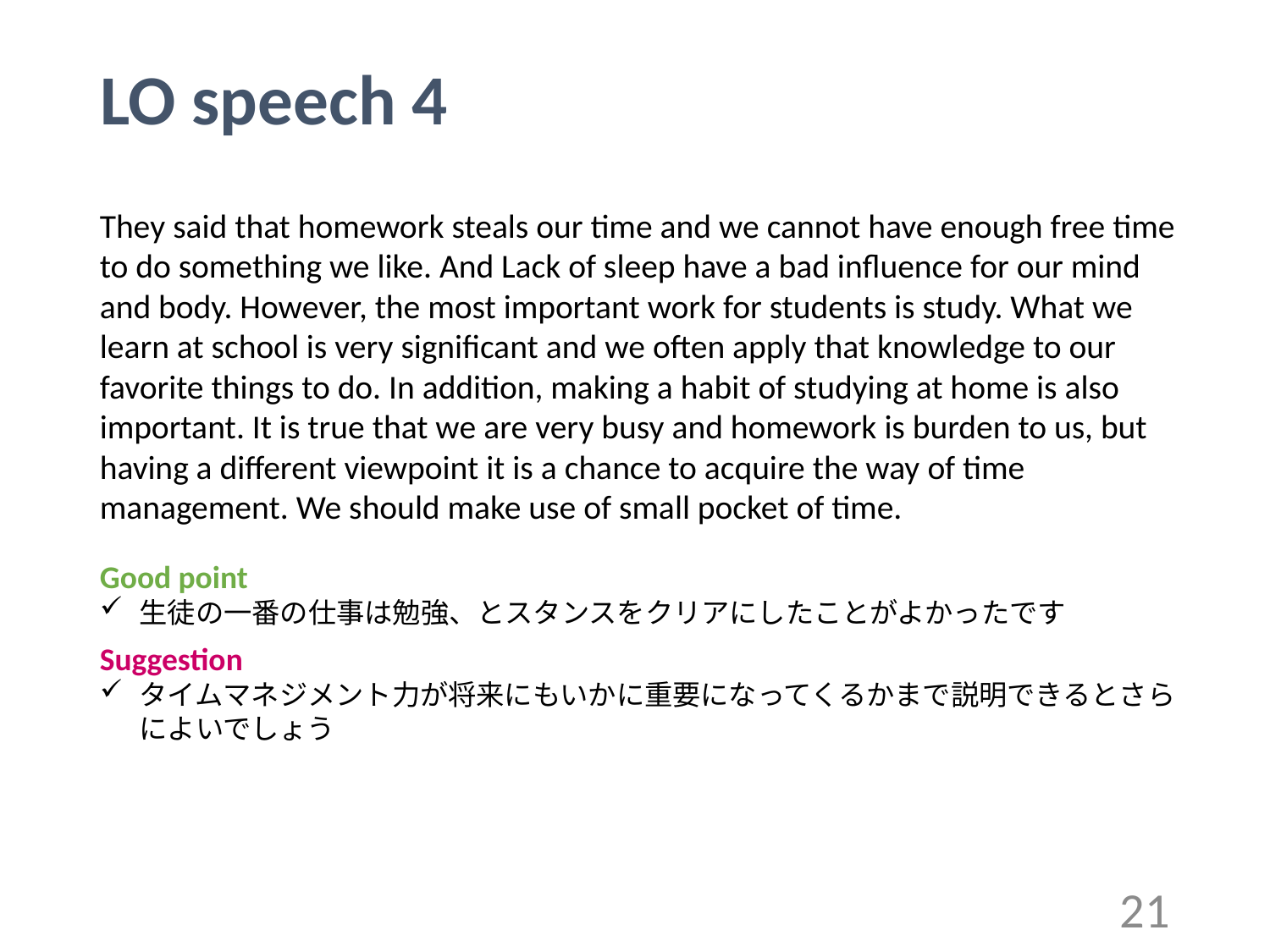

# LO speech 4
They said that homework steals our time and we cannot have enough free time to do something we like. And Lack of sleep have a bad influence for our mind and body. However, the most important work for students is study. What we learn at school is very significant and we often apply that knowledge to our favorite things to do. In addition, making a habit of studying at home is also important. It is true that we are very busy and homework is burden to us, but having a different viewpoint it is a chance to acquire the way of time management. We should make use of small pocket of time.
Good point
生徒の一番の仕事は勉強、とスタンスをクリアにしたことがよかったです

Suggestion
タイムマネジメント力が将来にもいかに重要になってくるかまで説明できるとさらによいでしょう
21